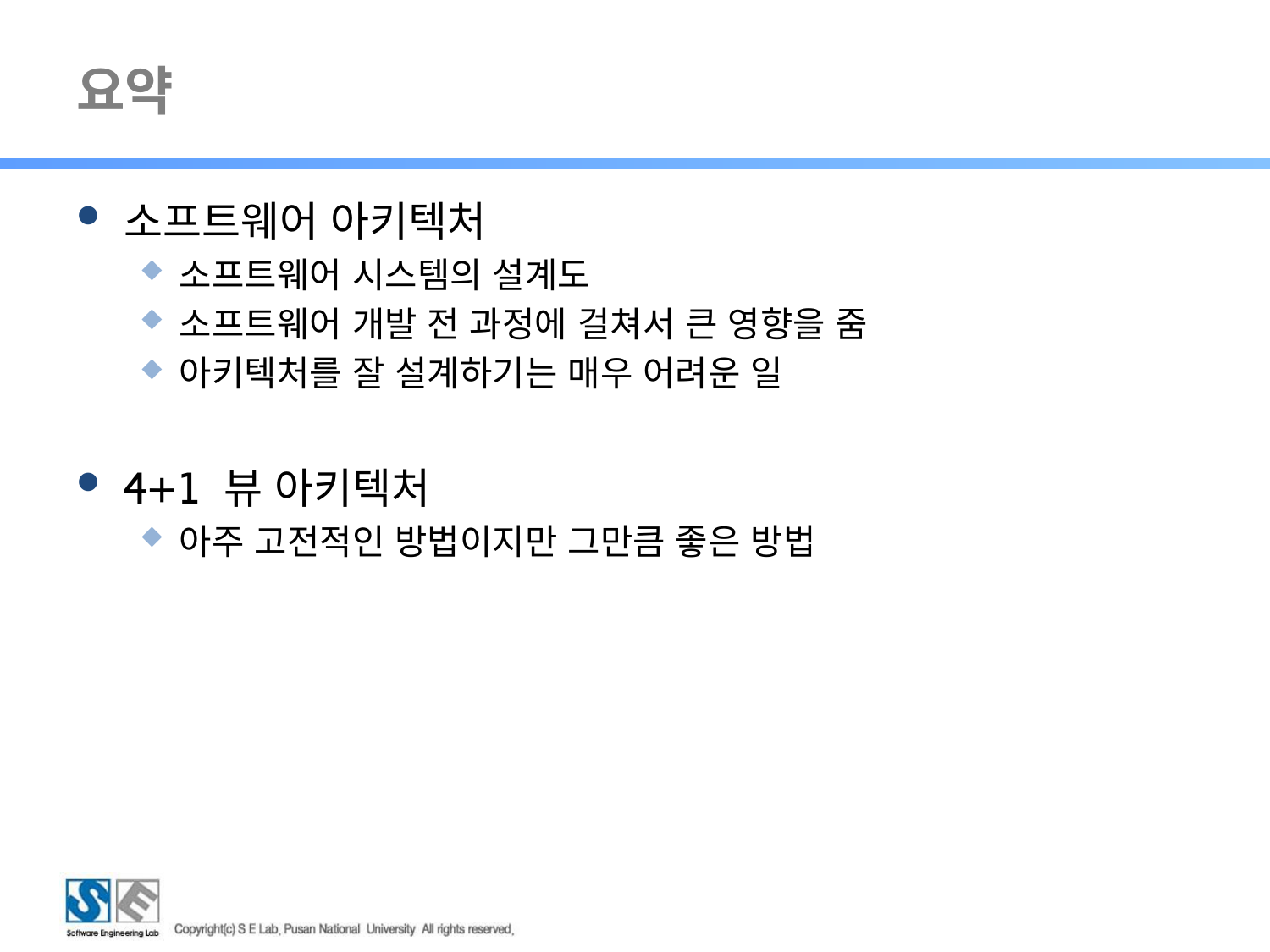

# 요약
소프트웨어 아키텍처
소프트웨어 시스템의 설계도
소프트웨어 개발 전 과정에 걸쳐서 큰 영향을 줌
아키텍처를 잘 설계하기는 매우 어려운 일

4+1 뷰 아키텍처
아주 고전적인 방법이지만 그만큼 좋은 방법